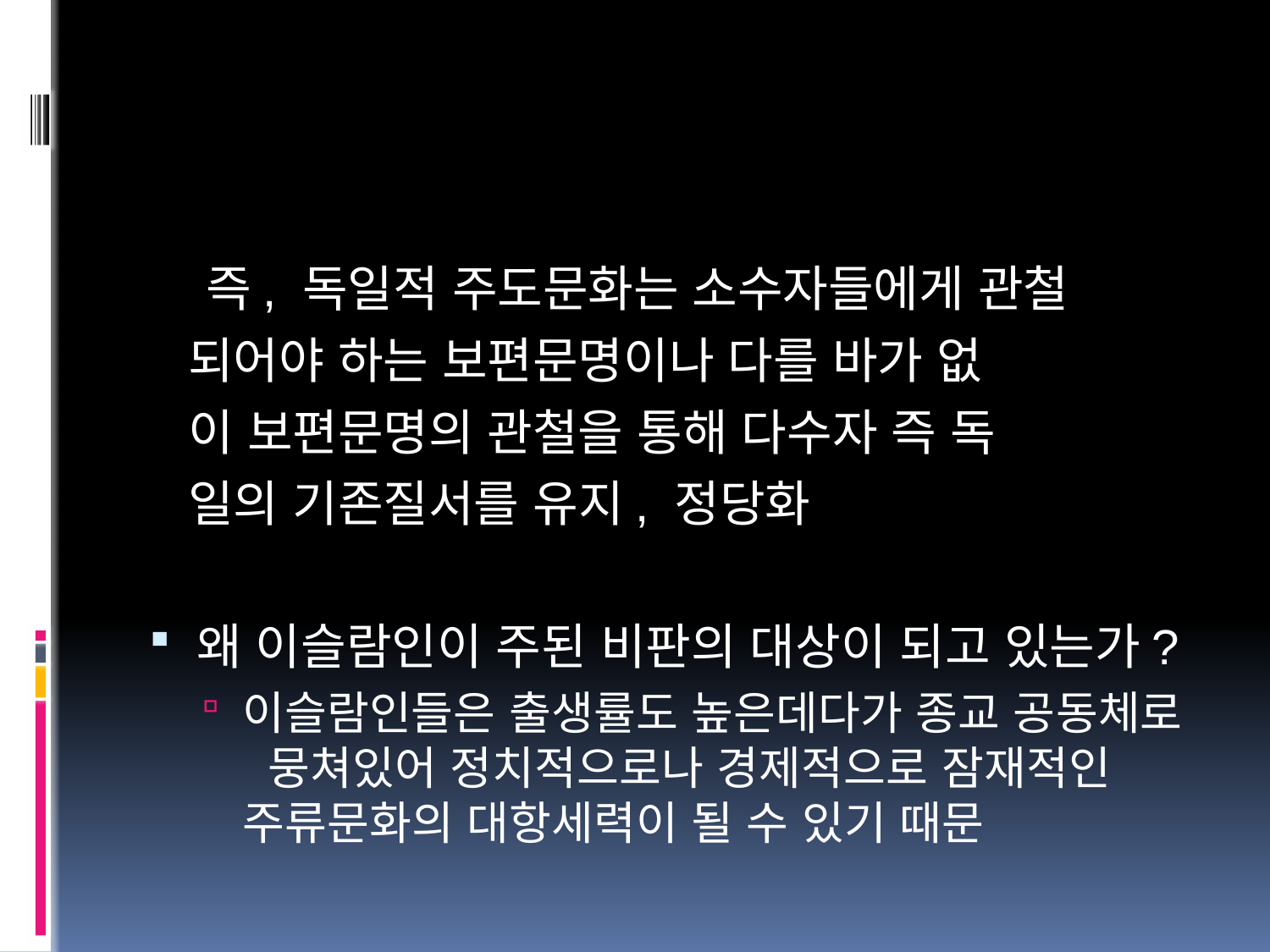

#
   즉, 독일적 주도문화는 소수자들에게 관철
  되어야 하는 보편문명이나 다를 바가 없
  이 보편문명의 관철을 통해 다수자 즉 독
  일의 기존질서를 유지, 정당화

왜 이슬람인이 주된 비판의 대상이 되고 있는가?
이슬람인들은 출생률도 높은데다가 종교 공동체로   뭉쳐있어 정치적으로나 경제적으로 잠재적인 주류문화의 대항세력이 될 수 있기 때문